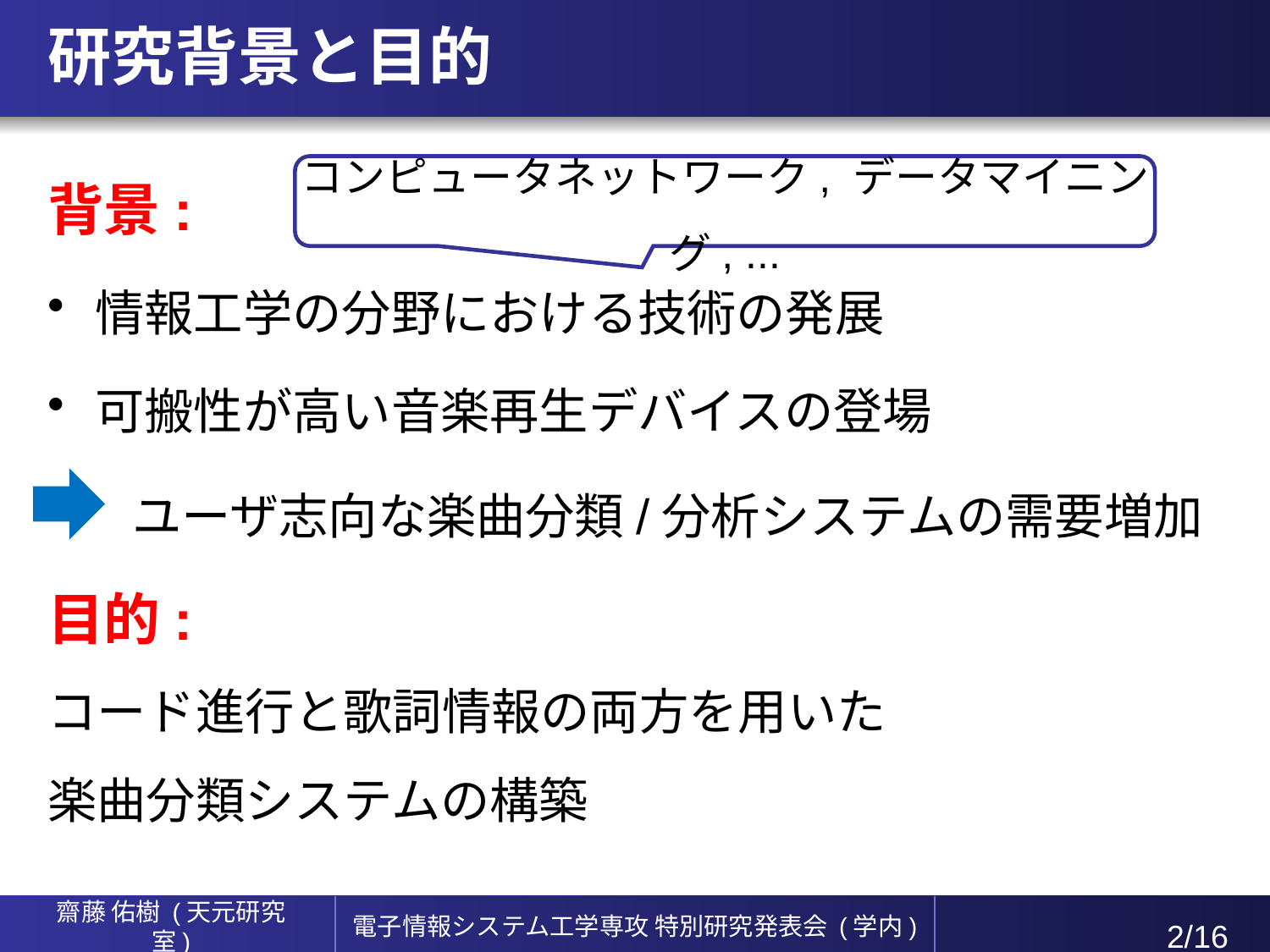

# 研究背景と目的
背景:
情報工学の分野における技術の発展
可搬性が高い音楽再生デバイスの登場

目的:
コード進行と歌詞情報の両方を用いた
楽曲分類システムの構築

コンピュータネットワーク, データマイニング, ...
ユーザ志向な楽曲分類/分析システムの需要増加

2/16